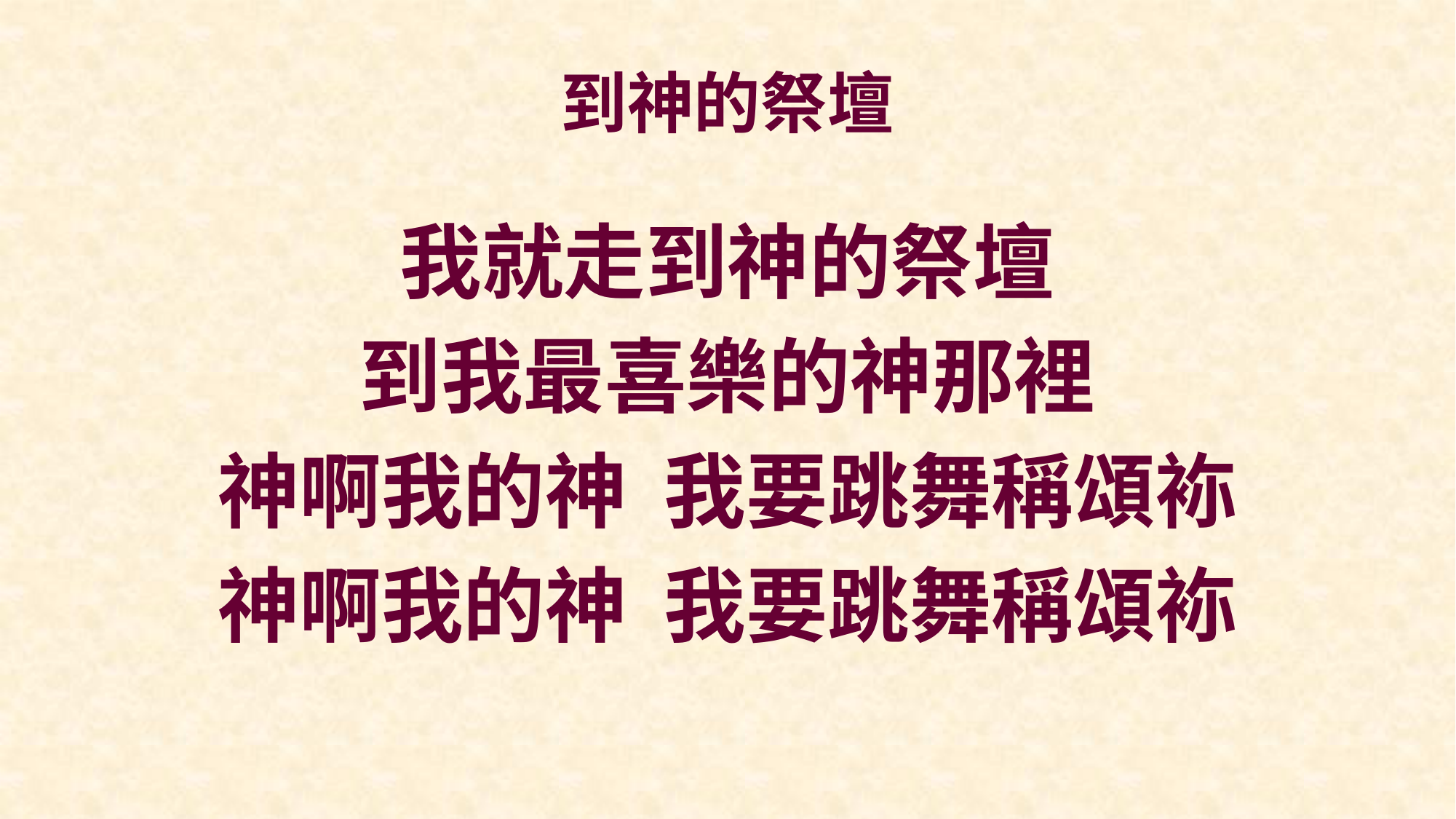

# 到神的祭壇
我就走到神的祭壇
到我最喜樂的神那裡
神啊我的神  我要跳舞稱頌袮
神啊我的神  我要跳舞稱頌袮